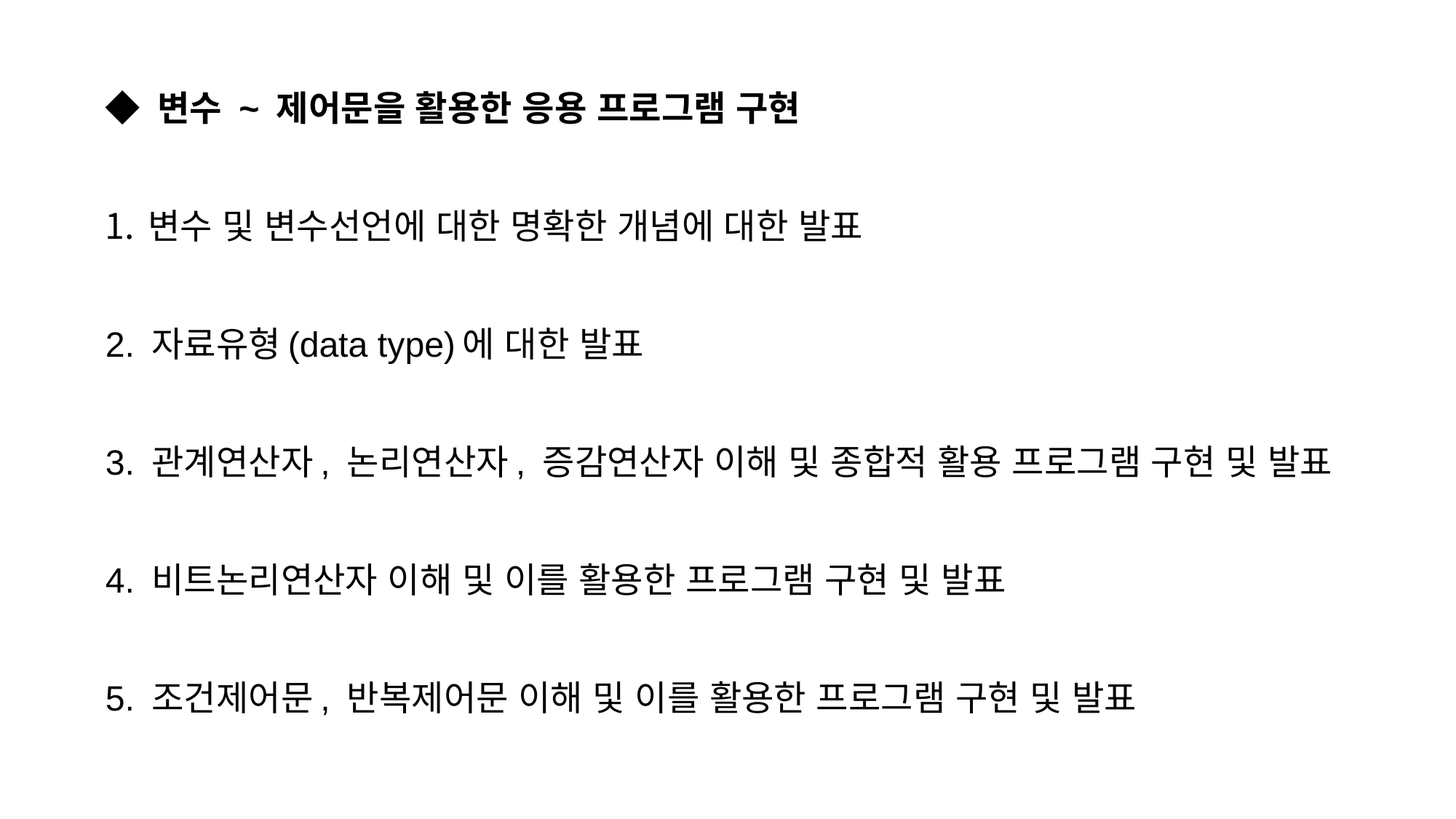

◆ 변수 ~ 제어문을 활용한 응용 프로그램 구현

변수 및 변수선언에 대한 명확한 개념에 대한 발표

2. 자료유형(data type)에 대한 발표

3. 관계연산자, 논리연산자, 증감연산자 이해 및 종합적 활용 프로그램 구현 및 발표

4. 비트논리연산자 이해 및 이를 활용한 프로그램 구현 및 발표

5. 조건제어문, 반복제어문 이해 및 이를 활용한 프로그램 구현 및 발표